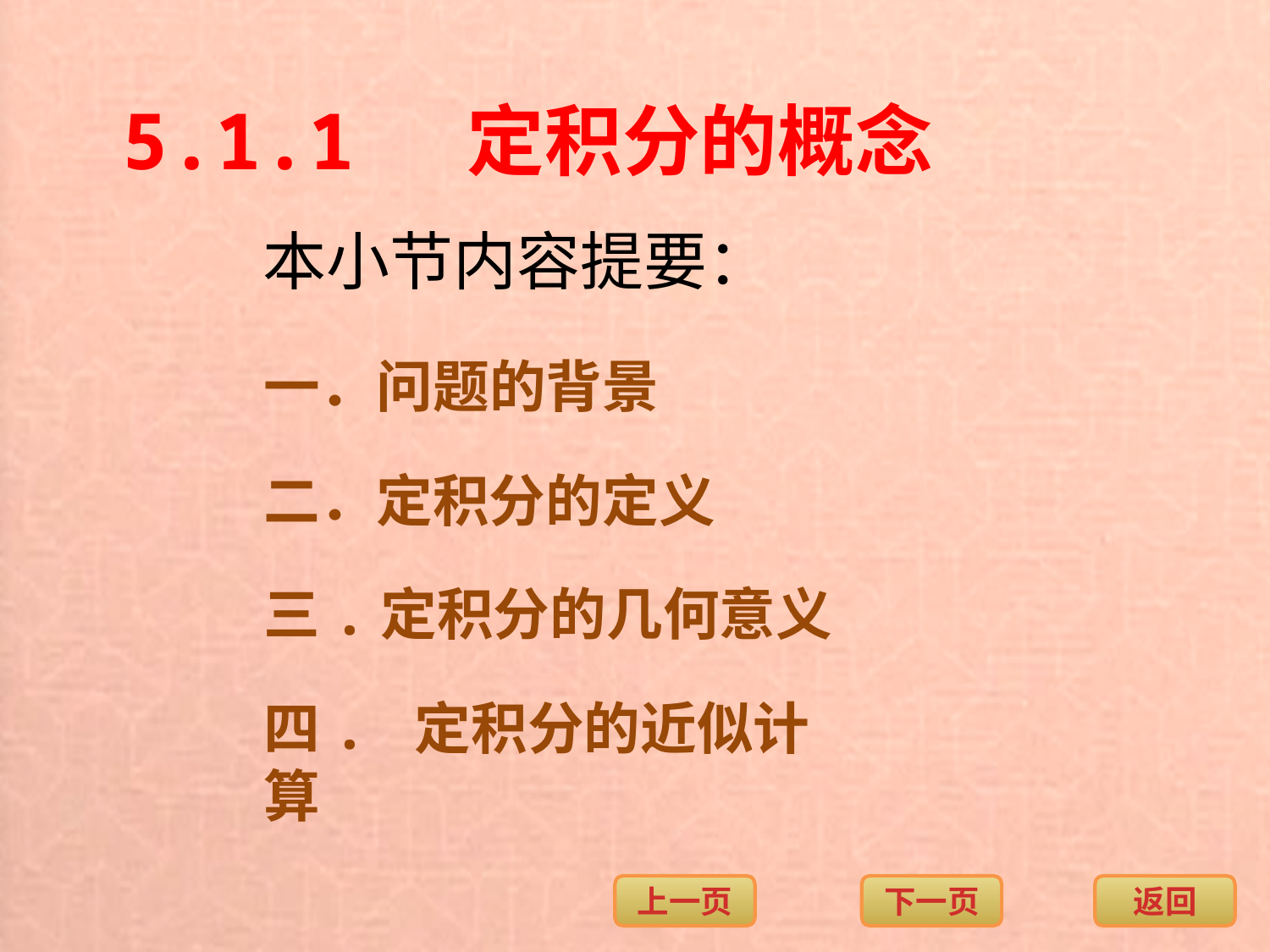

5.1.1  定积分的概念
本小节内容提要：
一．问题的背景
二．定积分的定义
三.定积分的几何意义
四. 定积分的近似计算